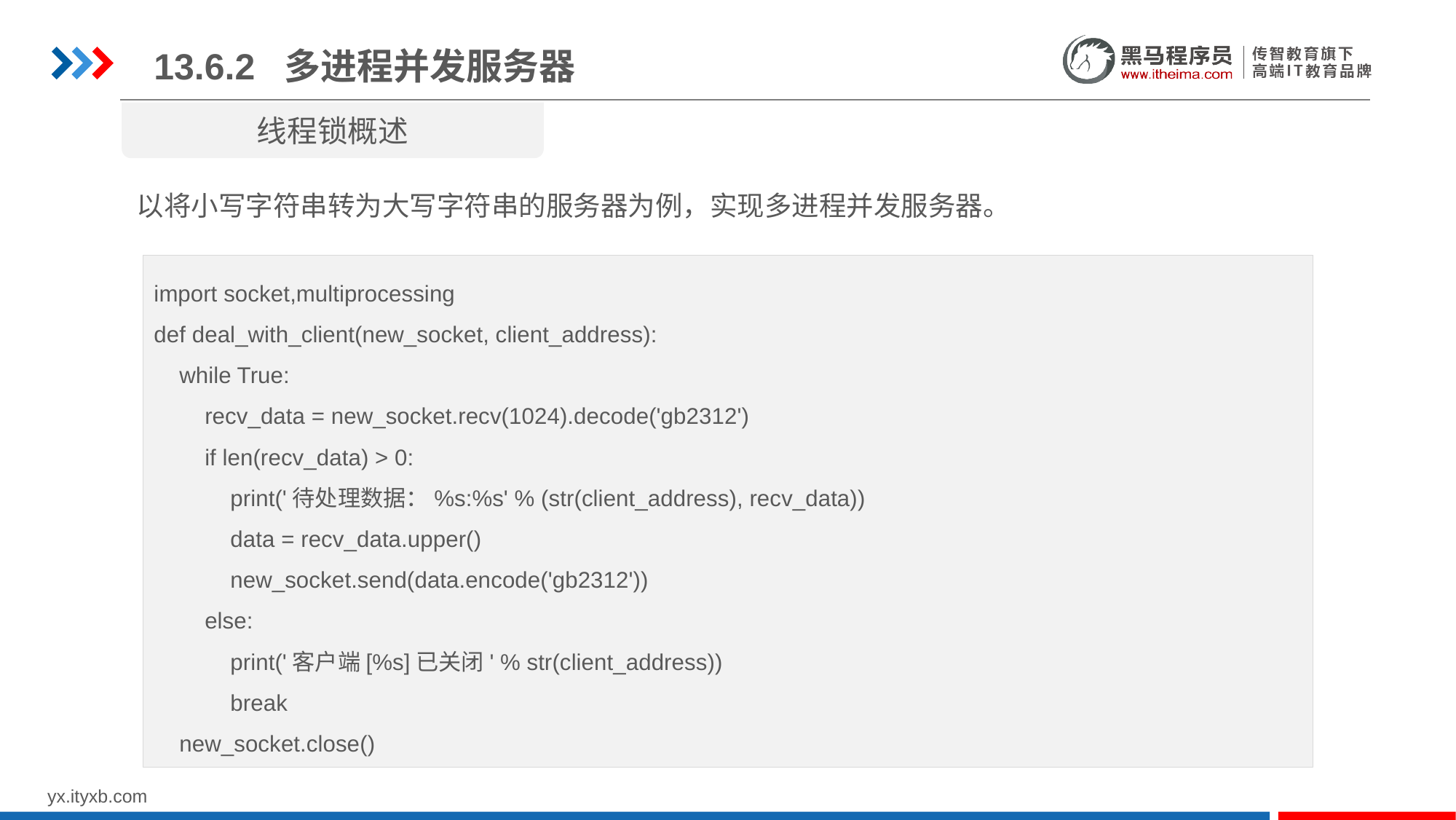

13.6.2  多进程并发服务器

线程锁概述
以将小写字符串转为大写字符串的服务器为例，实现多进程并发服务器。
import socket,multiprocessing
def deal_with_client(new_socket, client_address):
    while True:
        recv_data = new_socket.recv(1024).decode('gb2312')
        if len(recv_data) > 0:
            print('待处理数据：%s:%s' % (str(client_address), recv_data))
            data = recv_data.upper()
            new_socket.send(data.encode('gb2312'))
        else:
            print('客户端[%s]已关闭' % str(client_address))
            break
    new_socket.close()